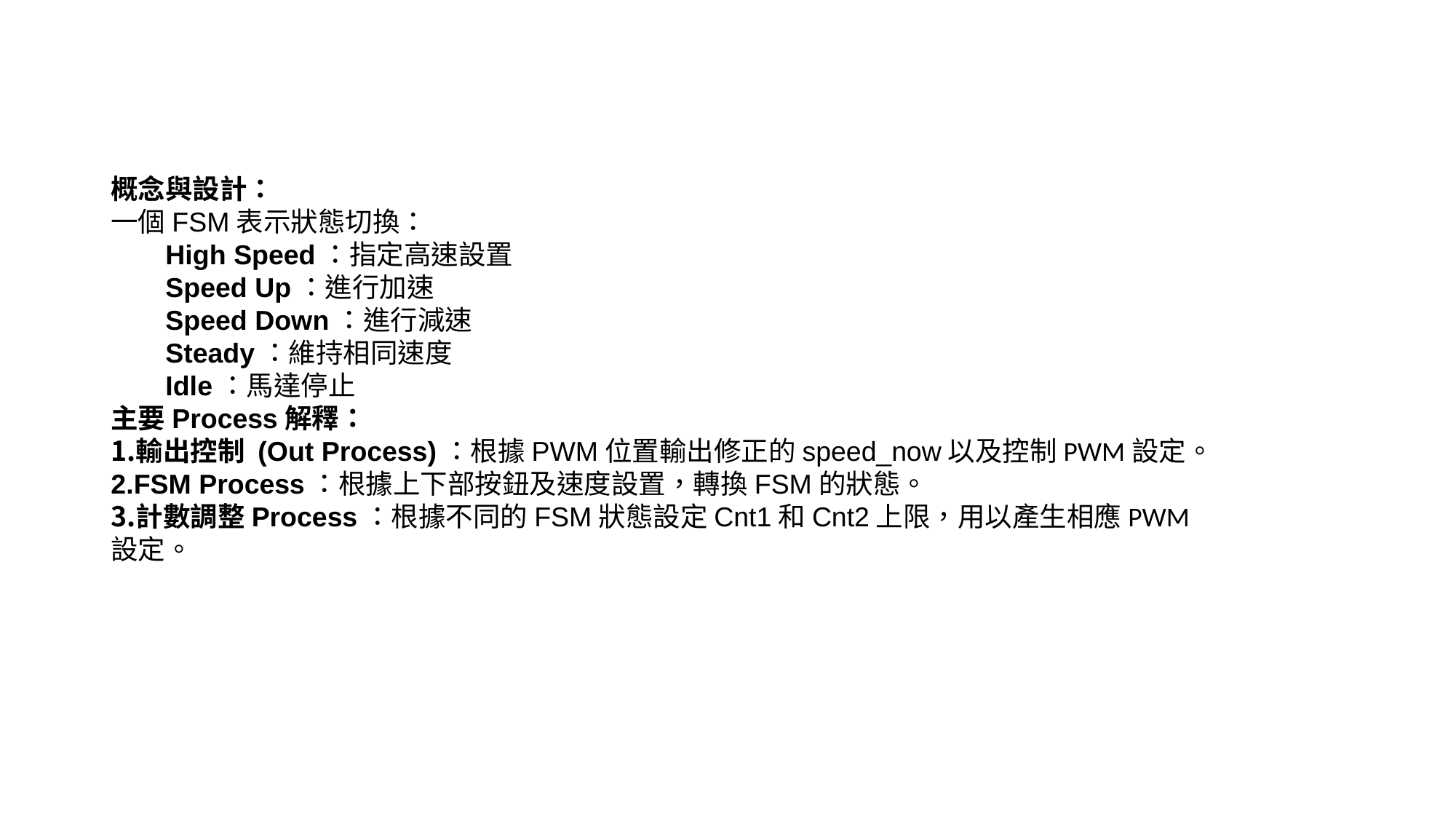

概念與設計：
一個FSM表示狀態切換：
High Speed：指定高速設置
Speed Up：進行加速
Speed Down：進行減速
Steady：維持相同速度
Idle：馬達停止
主要Process解釋：
輸出控制 (Out Process)：根據PWM位置輸出修正的speed_now以及控制PWM設定。
FSM Process：根據上下部按鈕及速度設置，轉換FSM的狀態。
計數調整Process：根據不同的FSM狀態設定Cnt1和Cnt2上限，用以產生相應PWM設定。